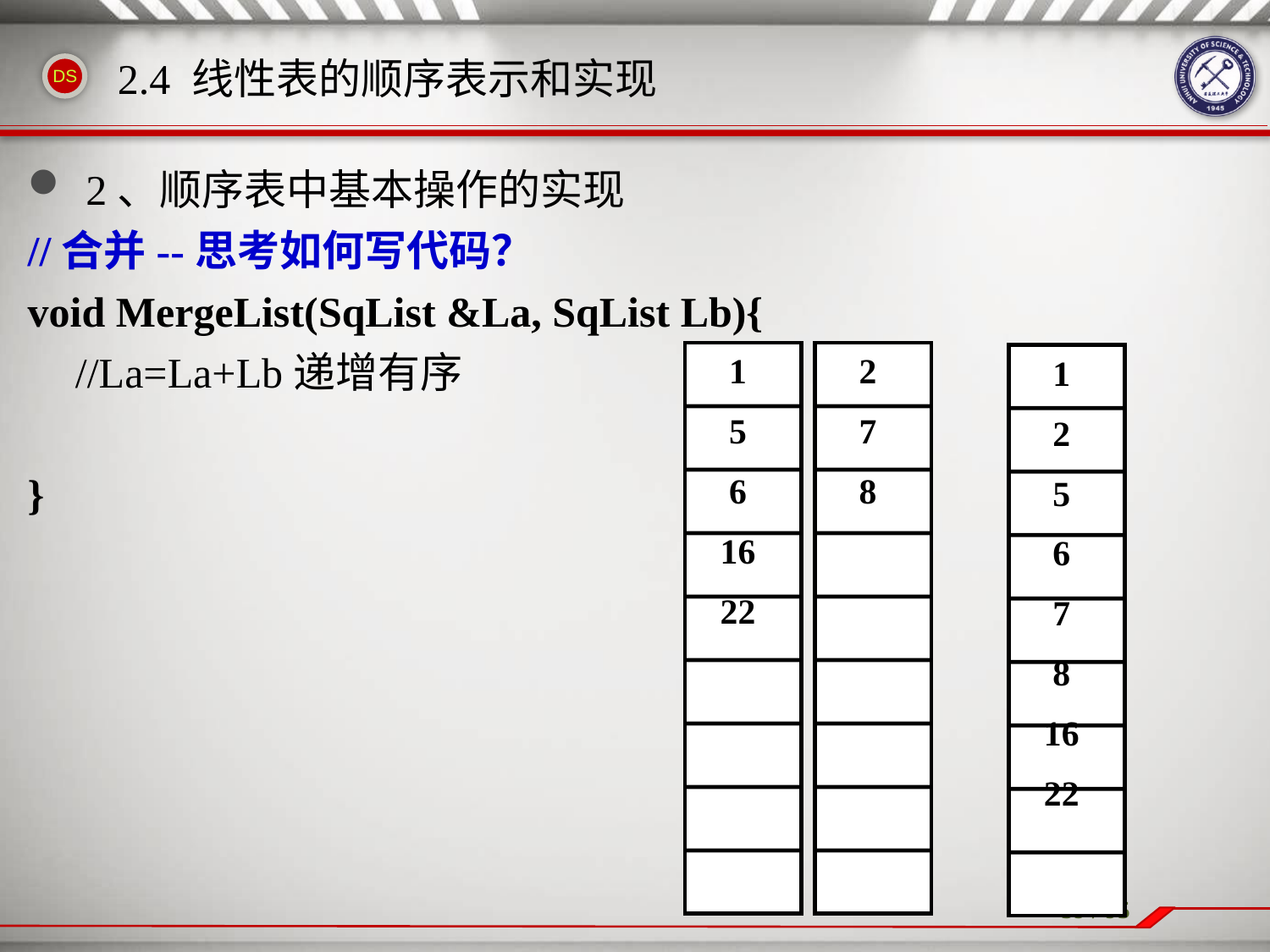

# 2.4 线性表的顺序表示和实现
 2、顺序表中基本操作的实现
//合并--思考如何写代码？
void MergeList(SqList &La, SqList Lb){
	//La=La+Lb递增有序

}

1
5
6
16
22

2
7
8

1
2
5
6
7
8
16
22